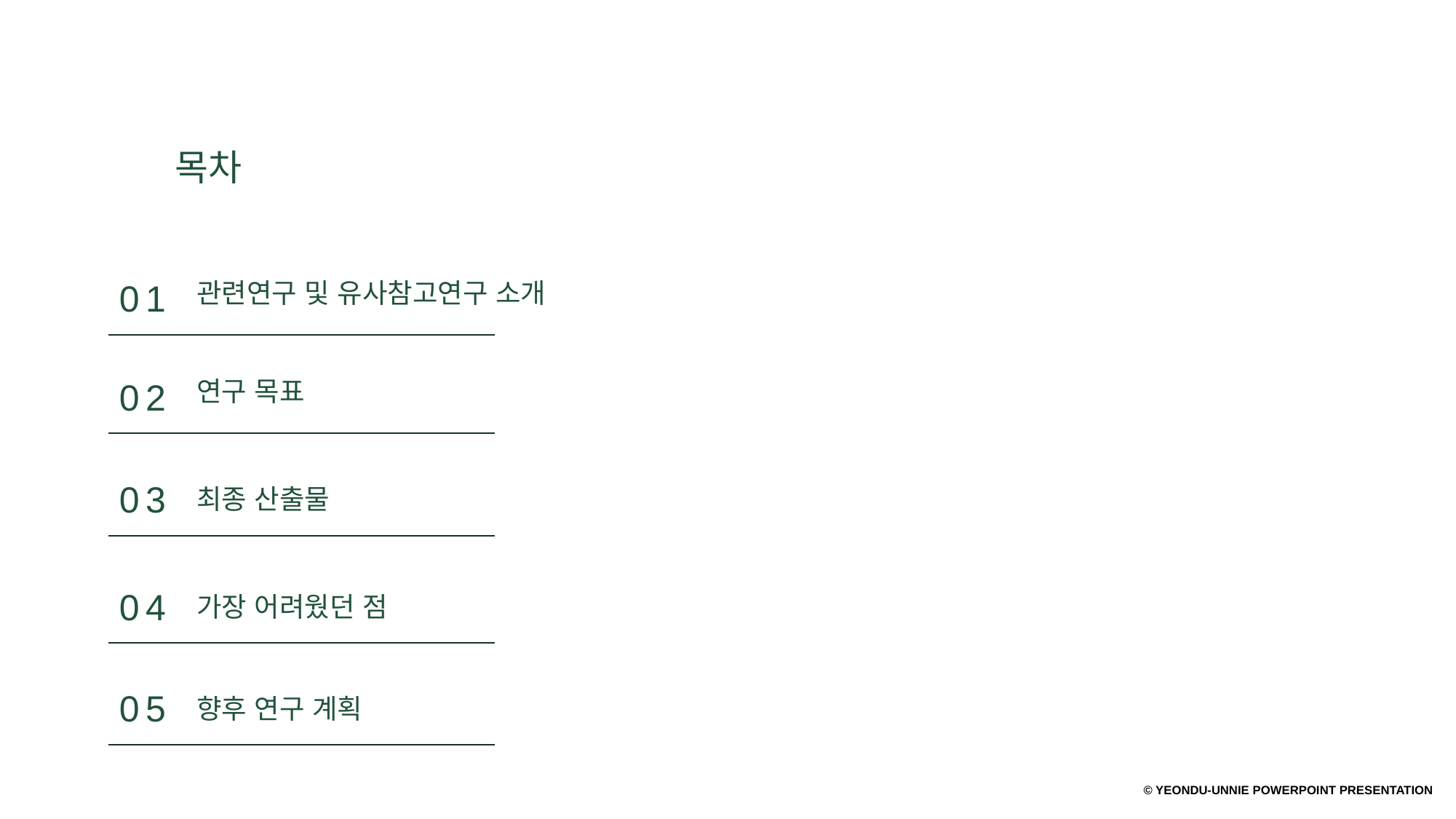

목차
0 1
관련연구 및 유사참고연구 소개
0 2
연구 목표
0 3
최종 산출물
0 4
가장 어려웠던 점
0 5
향후 연구 계획
© YEONDU-UNNIE POWERPOINT PRESENTATION